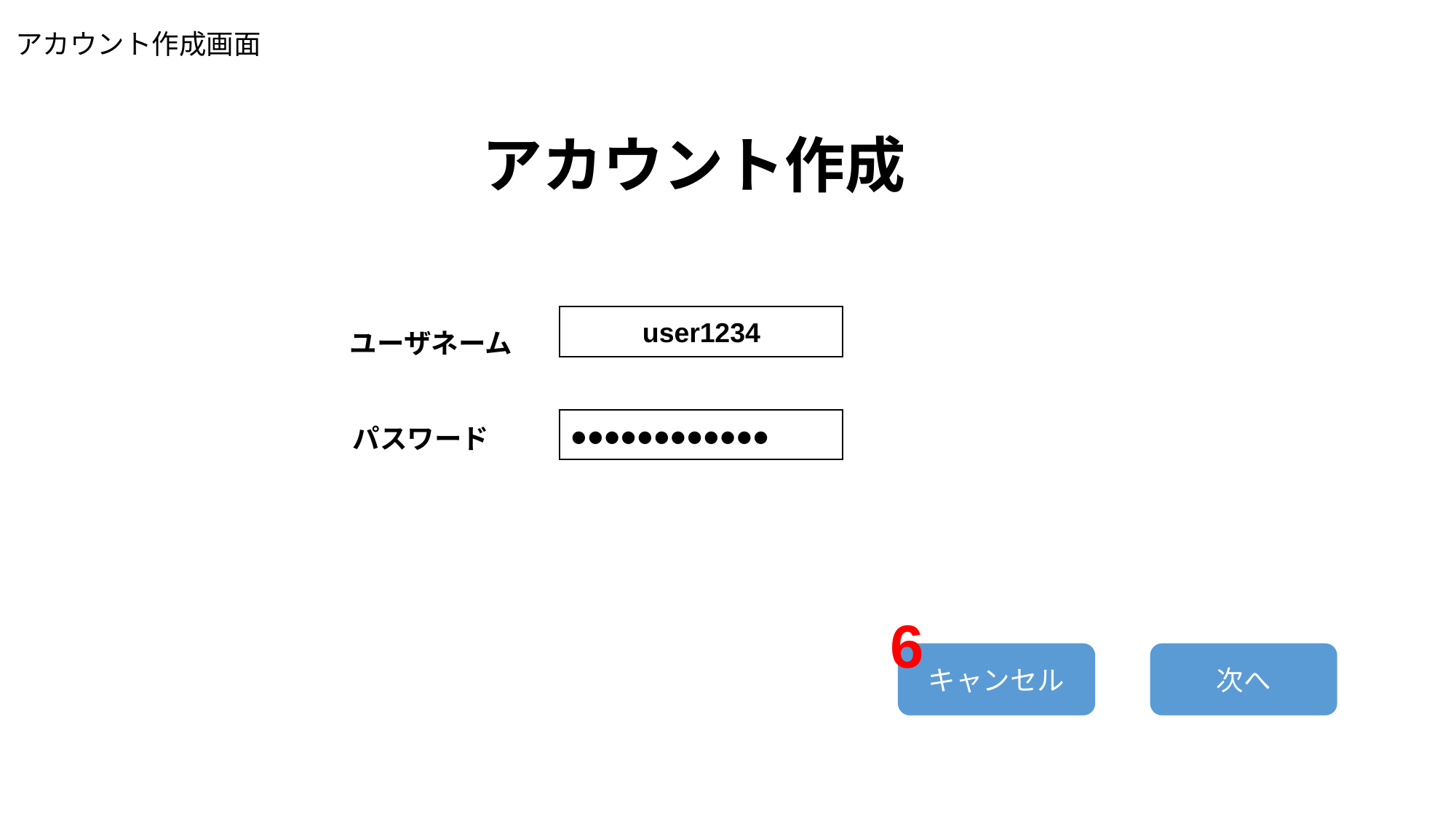

アカウント作成画面
アカウント作成
user1234
ユーザネーム
●●●●●●●●●●●●
パスワード
6
キャンセル
次へ